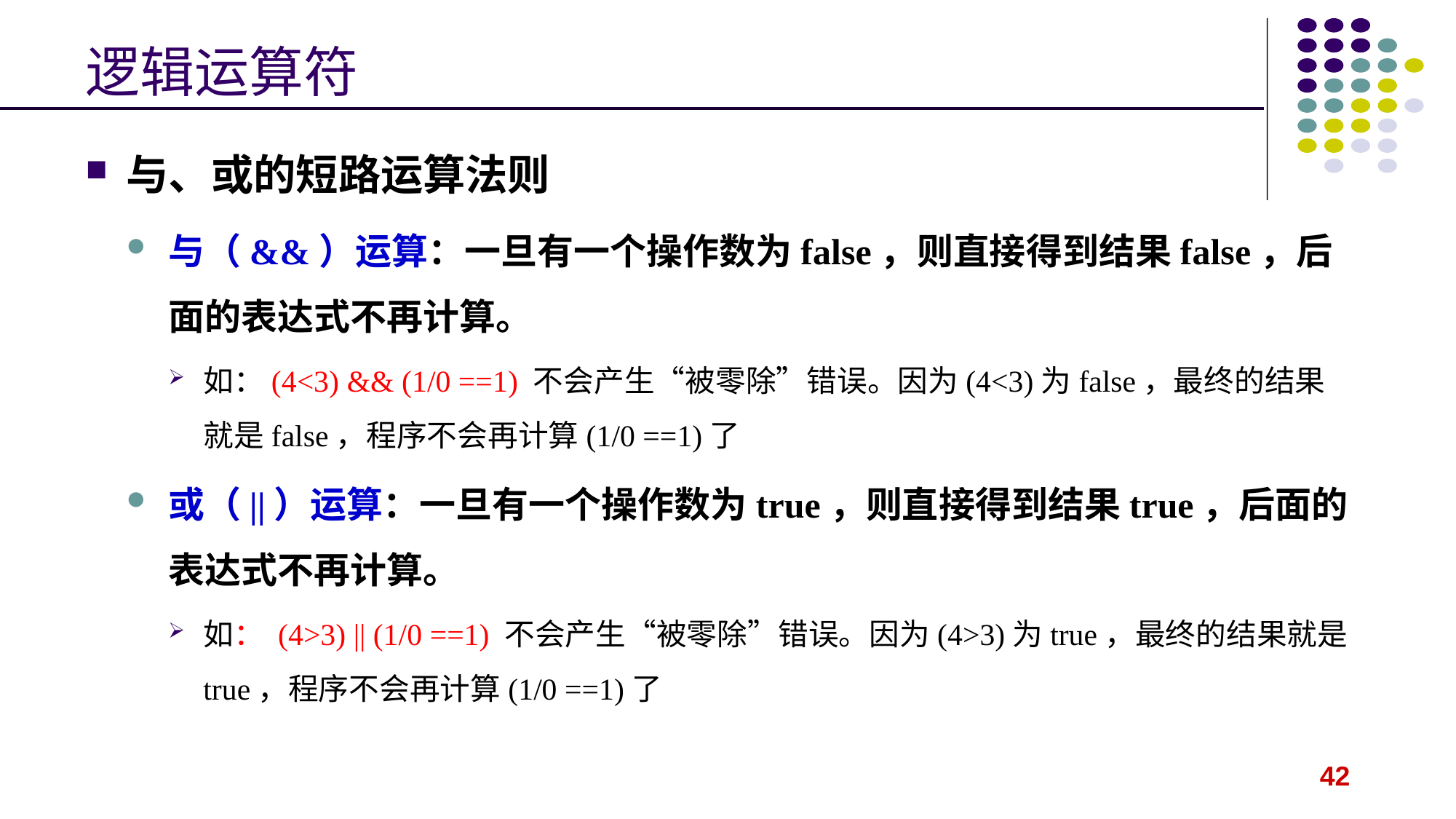

# 逻辑运算符
与、或的短路运算法则
与（&&）运算：一旦有一个操作数为false，则直接得到结果false，后面的表达式不再计算。
如：(4<3) && (1/0 ==1) 不会产生“被零除”错误。因为(4<3)为false，最终的结果就是false，程序不会再计算(1/0 ==1)了
或（||）运算：一旦有一个操作数为true，则直接得到结果true，后面的表达式不再计算。
如： (4>3) || (1/0 ==1) 不会产生“被零除”错误。因为(4>3)为true，最终的结果就是true，程序不会再计算(1/0 ==1)了